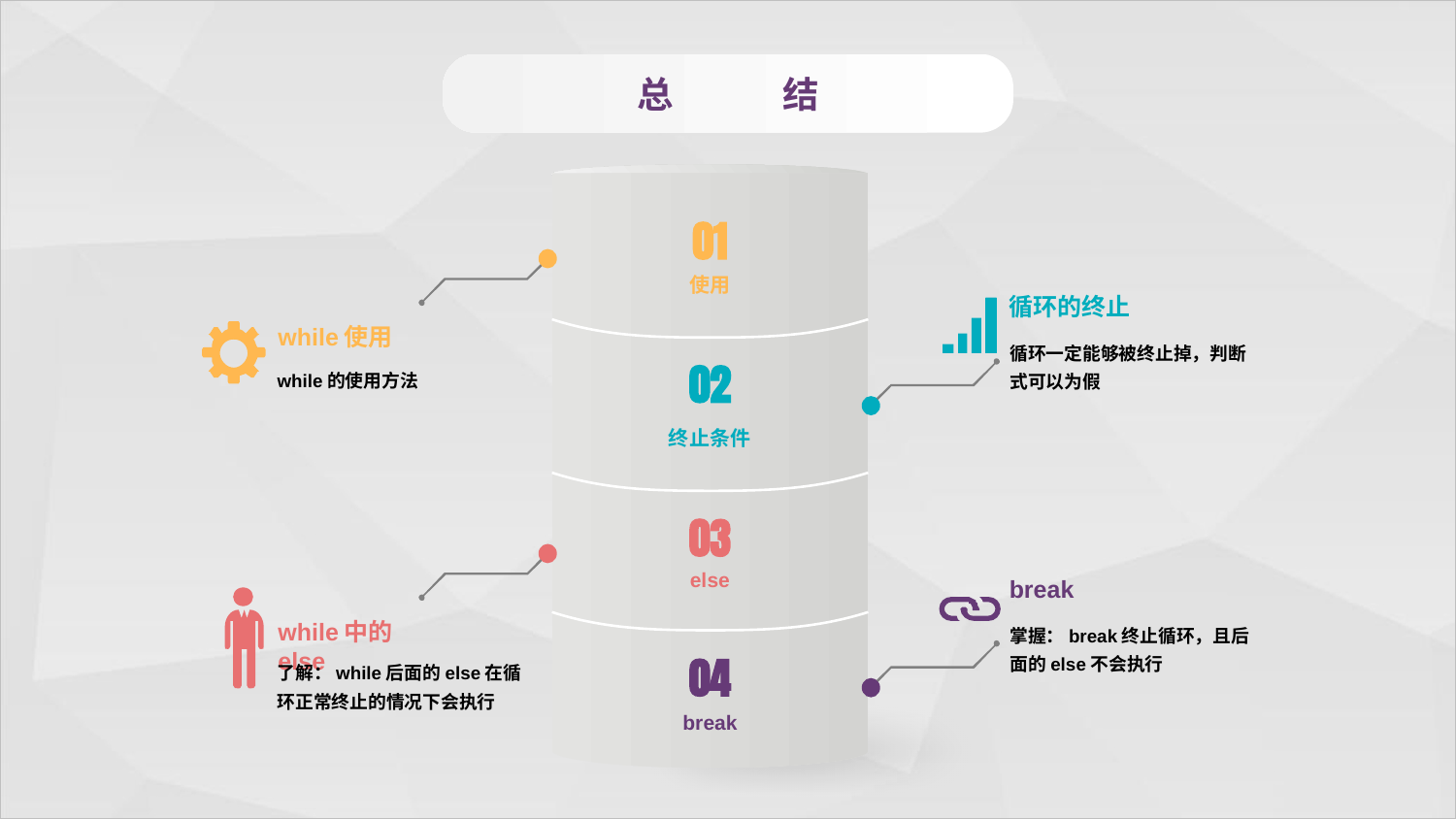

总	结

01
使用

循环的终止

循环一定能够被终止掉，判断式可以为假
while使用

while的使用方法
02
终止条件

03
else

break

掌握：break终止循环，且后面的else不会执行

while中的else
了解：while后面的else在循环正常终止的情况下会执行

04
break